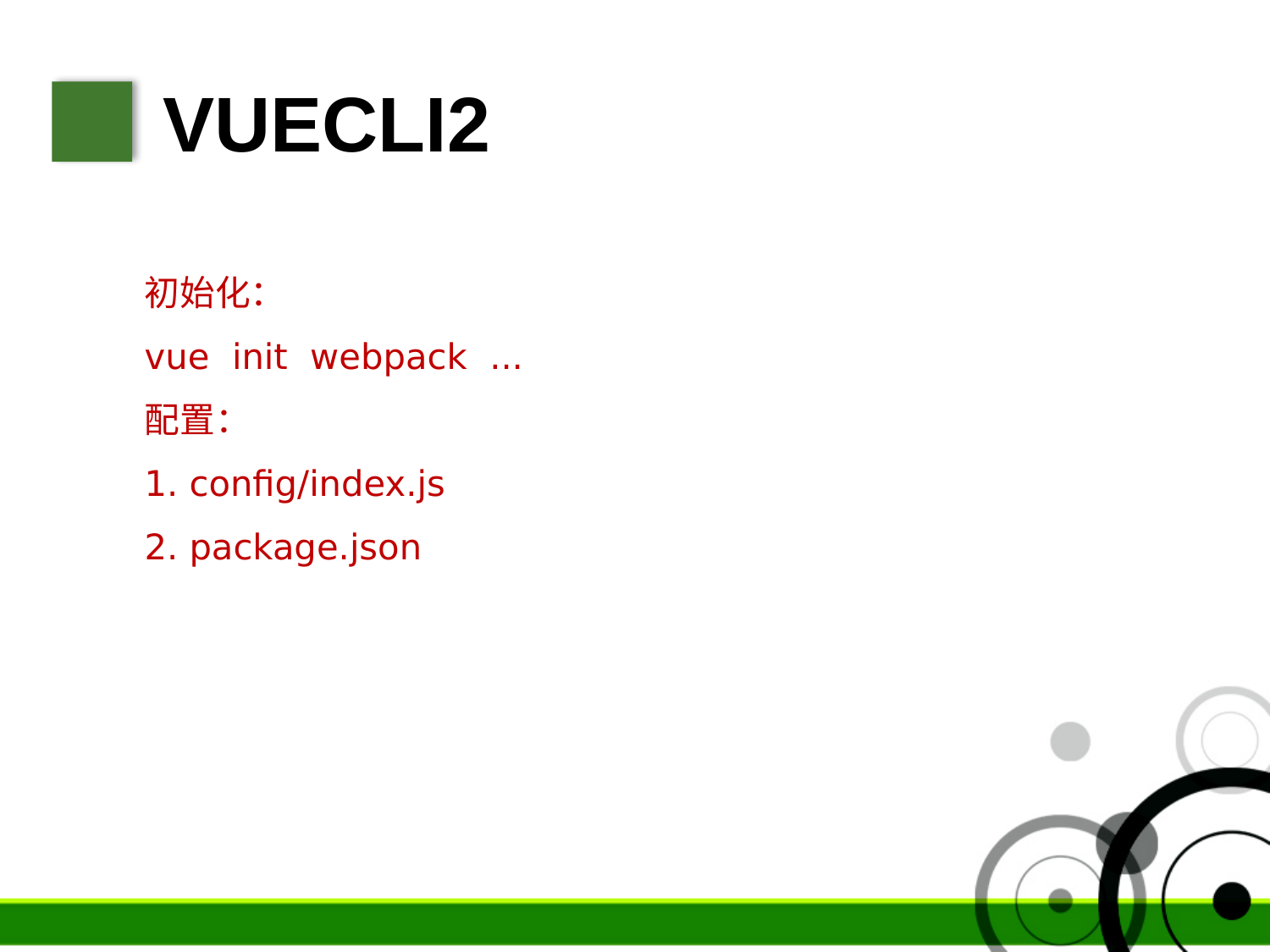

VUECLI2

初始化：
vue  init  webpack  ...
配置：
1. config/index.js
2. package.json